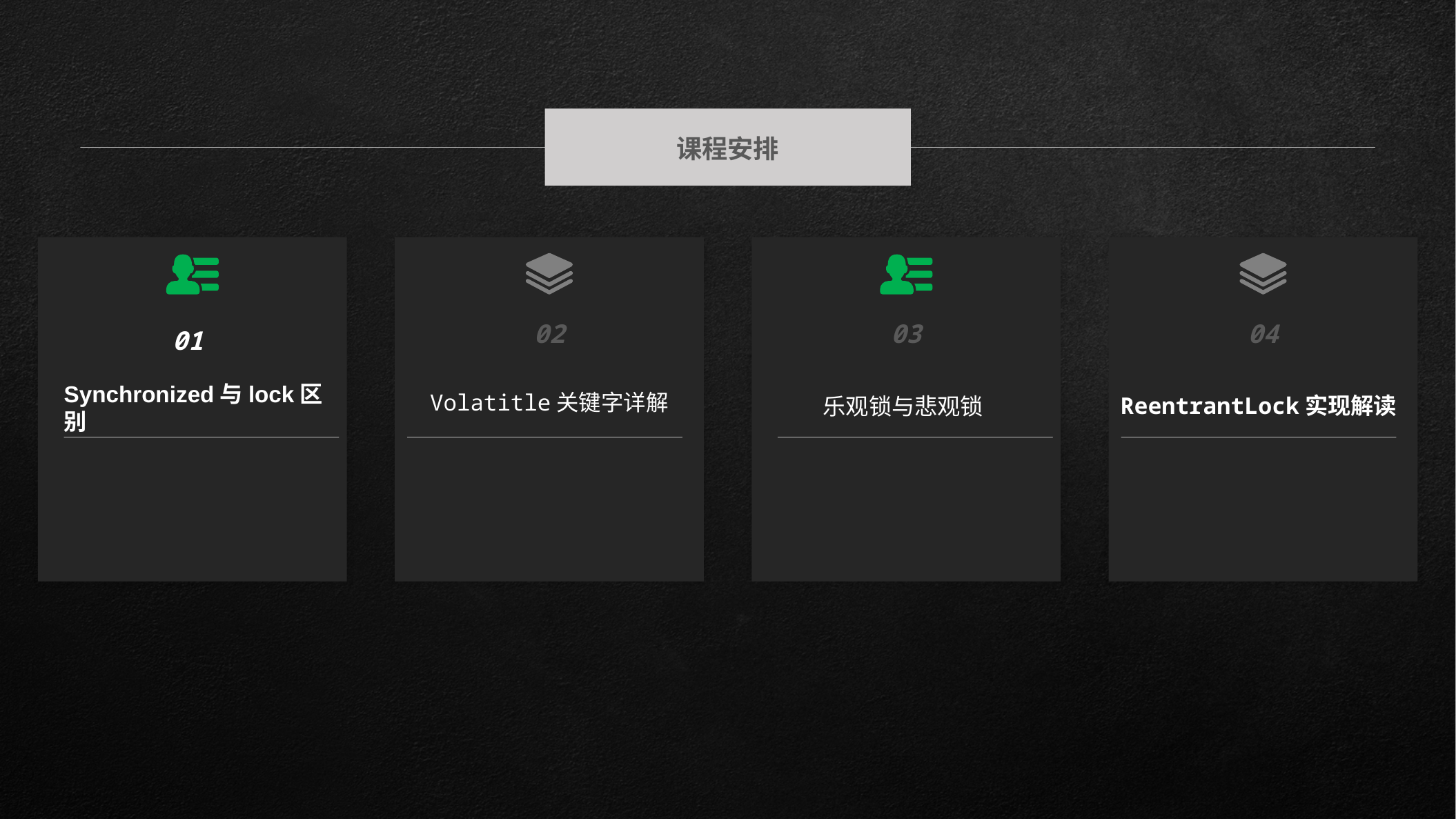

课程安排

01
Synchronized与lock区别

02

03

04
ReentrantLock实现解读

Volatitle关键字详解
乐观锁与悲观锁